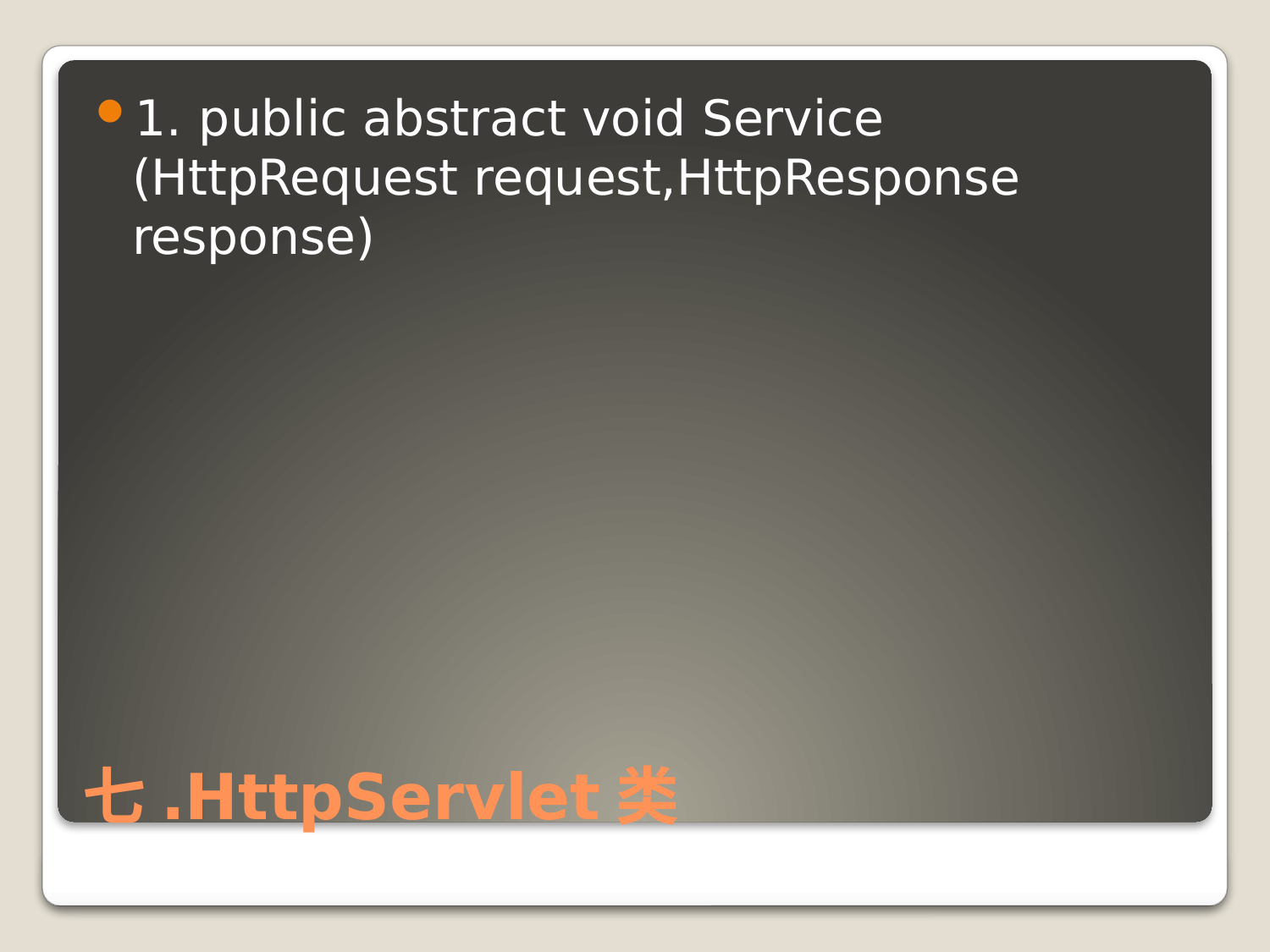

1. public abstract void Service (HttpRequest request,HttpResponse response)
# 七.HttpServlet类